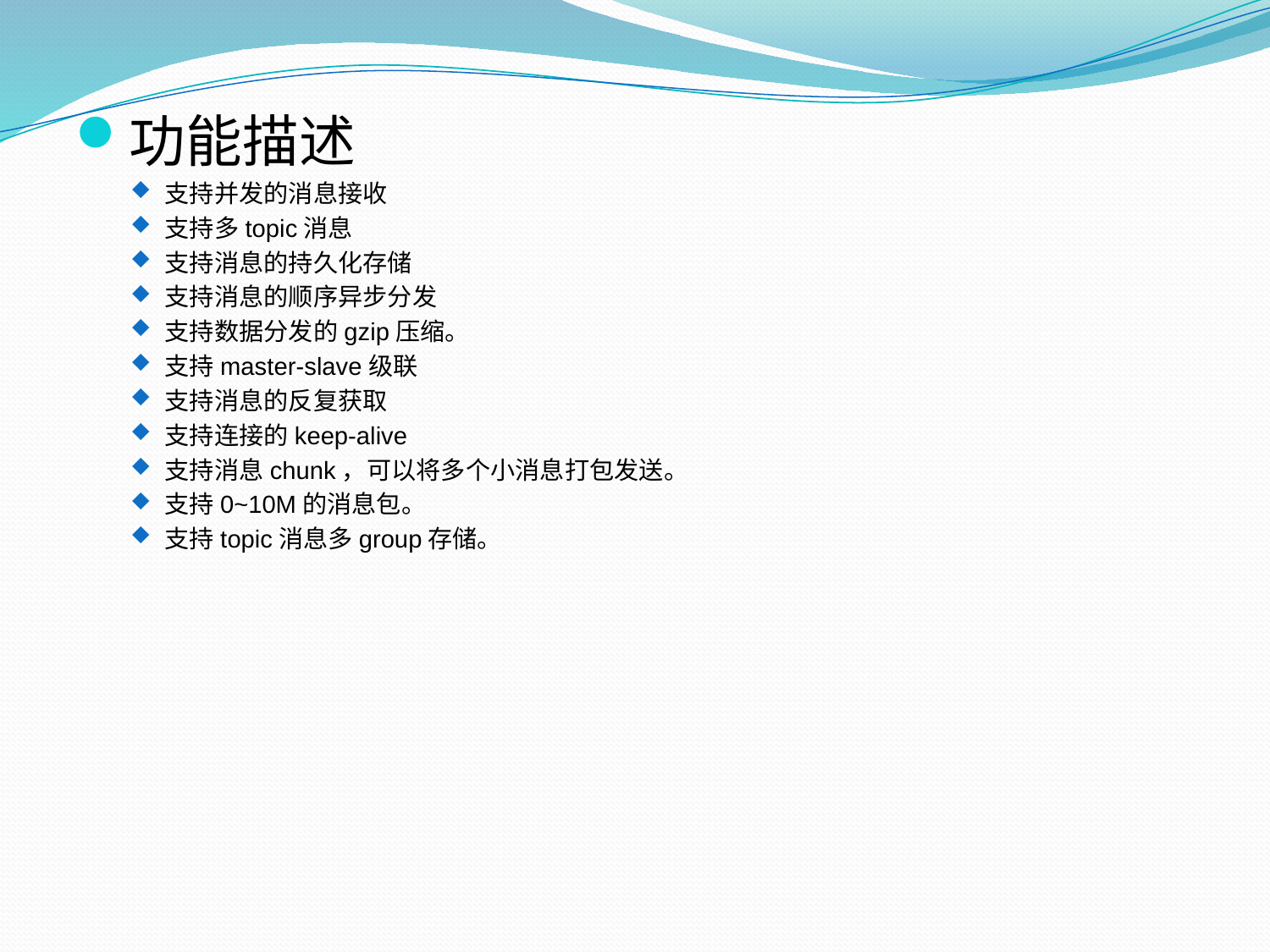

功能描述
支持并发的消息接收
支持多topic消息
支持消息的持久化存储
支持消息的顺序异步分发
支持数据分发的gzip压缩。
支持master-slave级联
支持消息的反复获取
支持连接的keep-alive
支持消息chunk，可以将多个小消息打包发送。
支持0~10M的消息包。
支持topic消息多group存储。